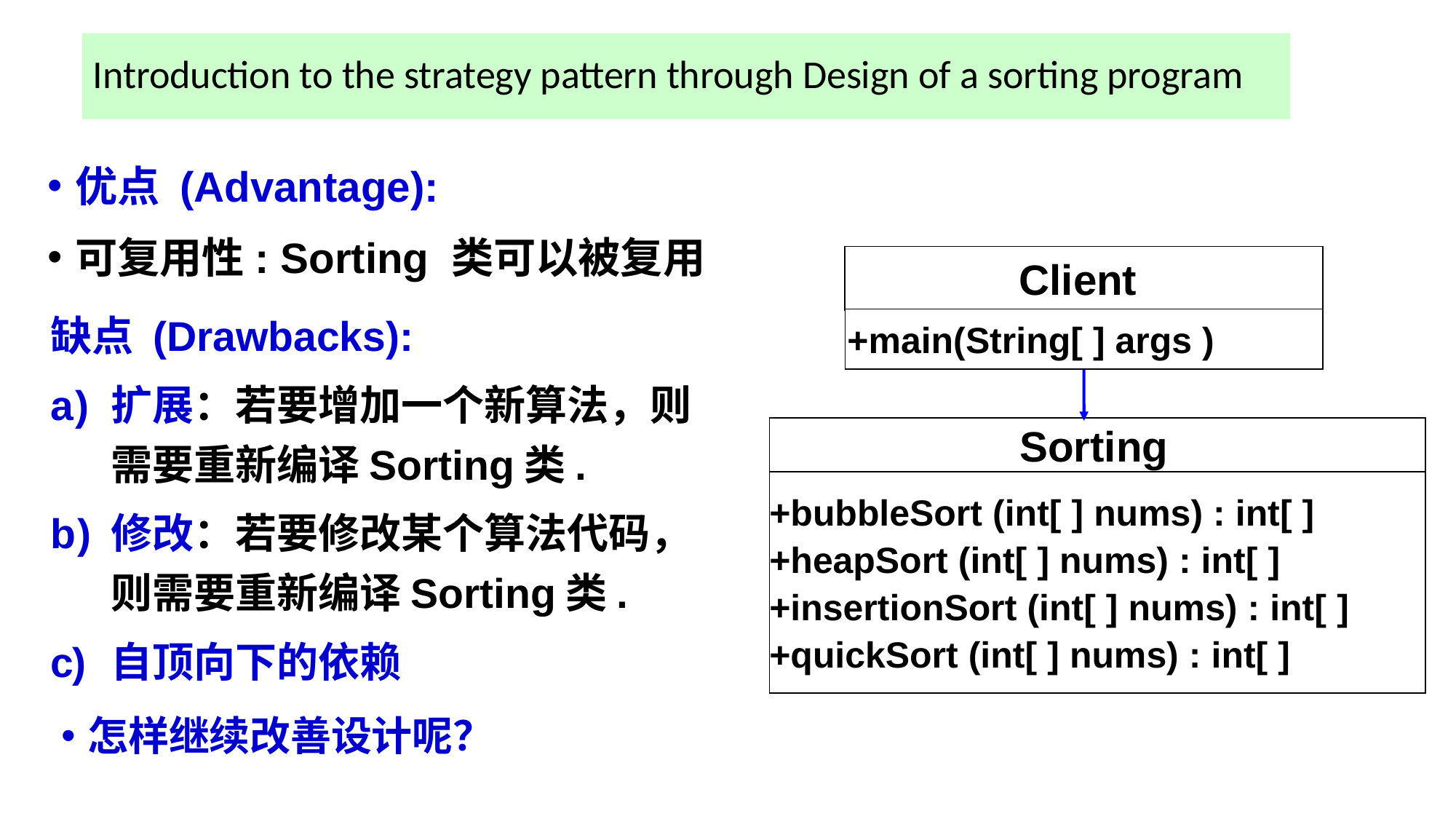

# Introduction to the strategy pattern through Design of a sorting program
优点 (Advantage):
可复用性: Sorting 类可以被复用
Client
+main(String[ ] args )
缺点 (Drawbacks):
扩展：若要增加一个新算法，则需要重新编译Sorting类.
修改：若要修改某个算法代码，则需要重新编译Sorting类.
自顶向下的依赖

Sorting
+bubbleSort (int[ ] nums) : int[ ]
+heapSort (int[ ] nums) : int[ ]
+insertionSort (int[ ] nums) : int[ ]
+quickSort (int[ ] nums) : int[ ]
怎样继续改善设计呢？